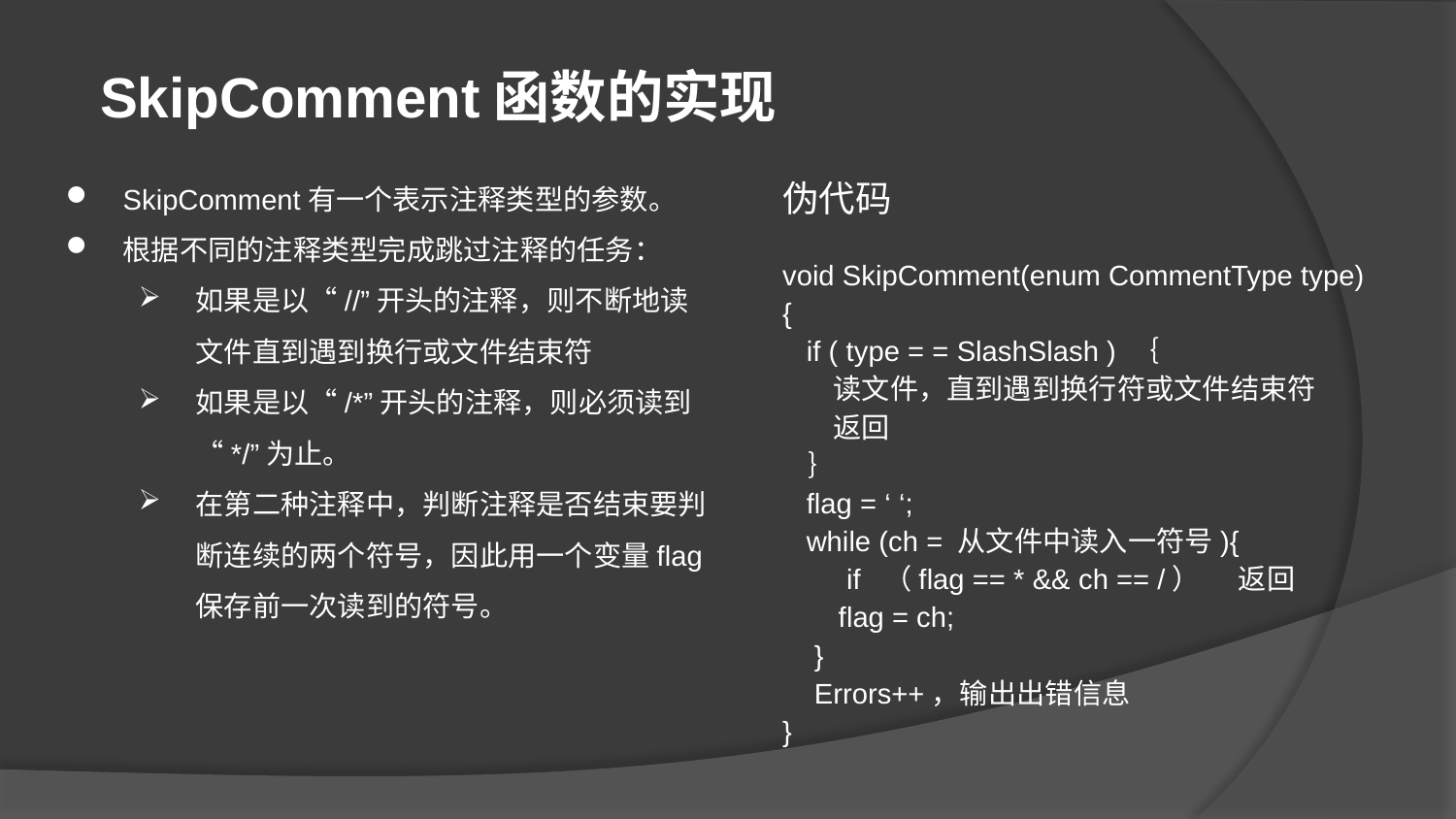

SkipComment函数的实现
SkipComment有一个表示注释类型的参数。
根据不同的注释类型完成跳过注释的任务：
如果是以“//”开头的注释，则不断地读文件直到遇到换行或文件结束符
如果是以“/*”开头的注释，则必须读到“*/”为止。
在第二种注释中，判断注释是否结束要判断连续的两个符号，因此用一个变量flag保存前一次读到的符号。
伪代码

void SkipComment(enum CommentType type)
{
   if ( type = = SlashSlash ) ｛
       读文件，直到遇到换行符或文件结束符
       返回
   ｝
   flag = ‘ ‘;
   while (ch = 从文件中读入一符号){
        if  （flag == * && ch == /）      返回
       flag = ch;
    }
    Errors++，输出出错信息
}